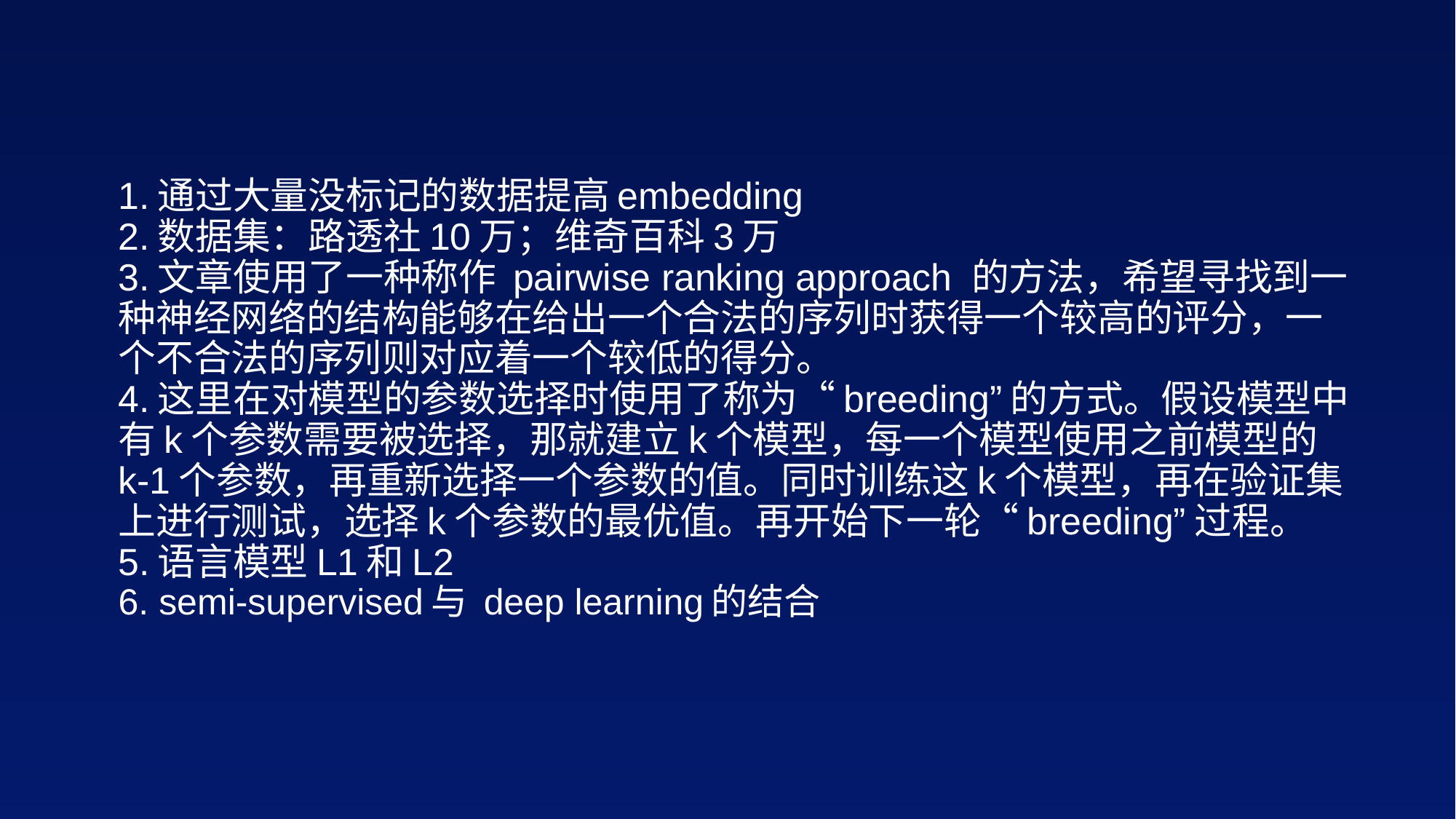

# 1.通过大量没标记的数据提高embedding 2.数据集：路透社10万；维奇百科3万 3.文章使用了一种称作 pairwise ranking approach 的方法，希望寻找到一种神经网络的结构能够在给出一个合法的序列时获得一个较高的评分，一个不合法的序列则对应着一个较低的得分。 4.这里在对模型的参数选择时使用了称为“breeding”的方式。假设模型中有k个参数需要被选择，那就建立k个模型，每一个模型使用之前模型的k-1个参数，再重新选择一个参数的值。同时训练这k个模型，再在验证集上进行测试，选择k个参数的最优值。再开始下一轮“breeding”过程。 5.语言模型L1和L2 6. semi-supervised与 deep learning的结合